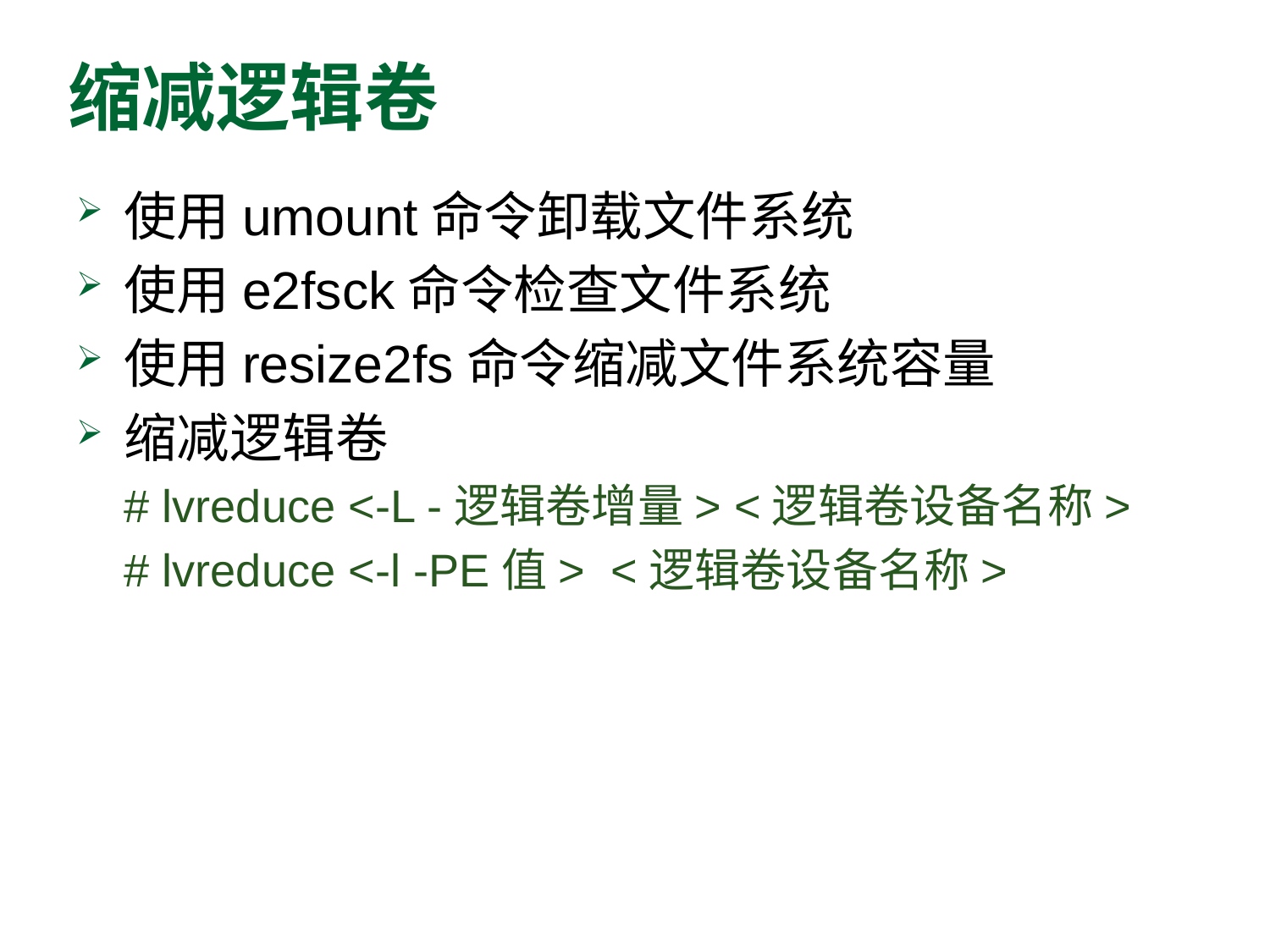

# 缩减逻辑卷
使用umount命令卸载文件系统
使用e2fsck命令检查文件系统
使用resize2fs命令缩减文件系统容量
缩减逻辑卷
# lvreduce <-L -逻辑卷增量> <逻辑卷设备名称>
# lvreduce <-l -PE值>  <逻辑卷设备名称>